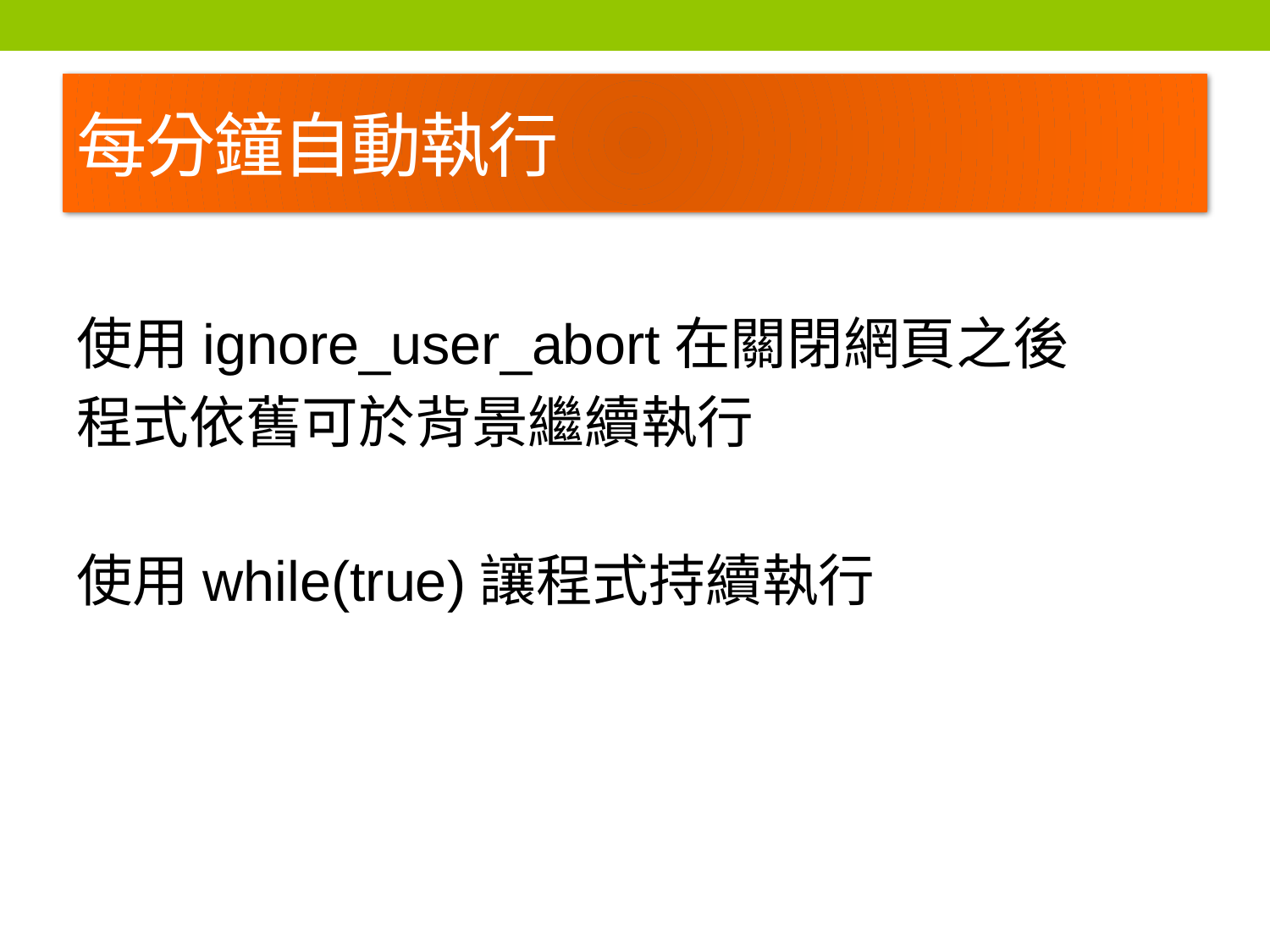

# 每分鐘自動執行

使用ignore_user_abort在關閉網頁之後
程式依舊可於背景繼續執行

使用while(true)讓程式持續執行